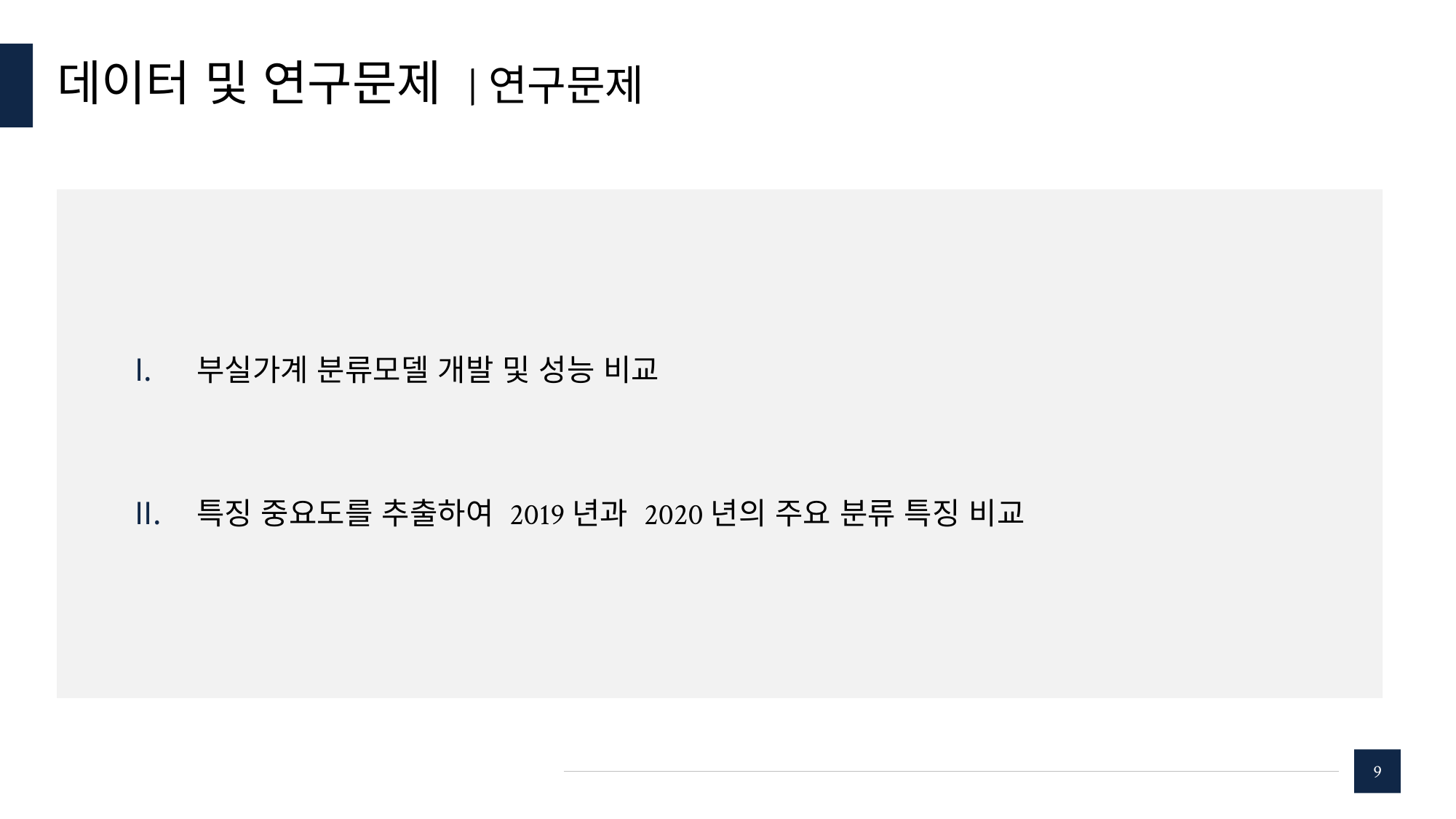

# 데이터 및 연구문제 |연구문제

부실가계 분류모델 개발 및 성능 비교

특징 중요도를 추출하여 2019년과 2020년의 주요 분류 특징 비교

9